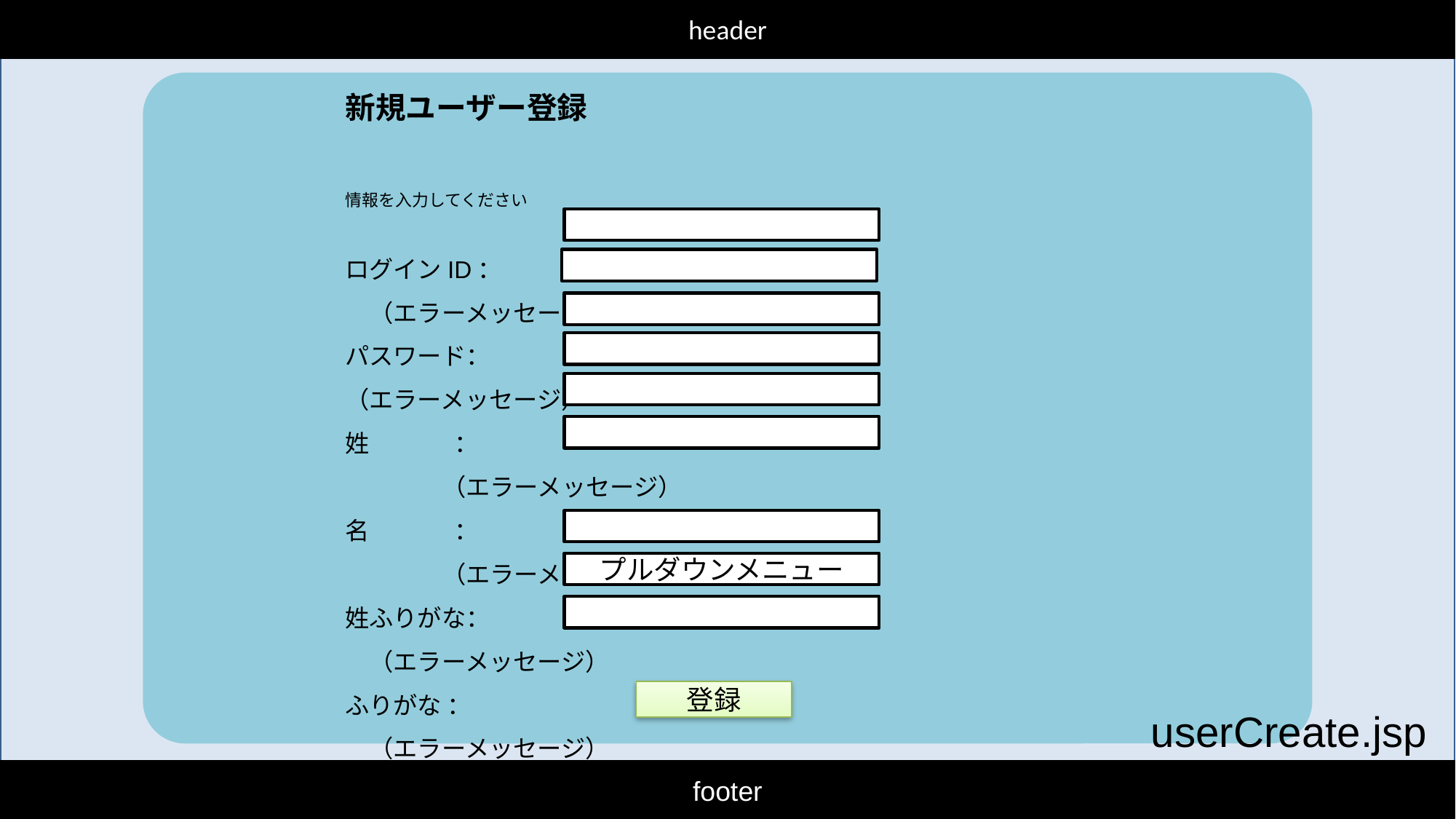

header

新規ユーザー登録

情報を入力してください

ログインID：　　　　　　　　　　　　　　　　　　　　　　　　　　　　（エラーメッセージ）
パスワード：　　　　　　　　　　　　　　　　　　　　　　　　　　　　（エラーメッセージ）
姓	：　　　　　　　　　　　　　　　　　　　　　　　　　　　　　　　　（エラーメッセージ）
名	：　　　　　　　　　　　　　　　　　　　　　　　　　　　　　　　　（エラーメッセージ）
姓ふりがな：　　　　　　　　　　　　　　　　　　　　　　　　　　　　　（エラーメッセージ）
ふりがな ：　　　　　　　　　　　　　　　　　　　　　　　　　　　　　　（エラーメッセージ）
性別：　　　　　　　　　　　　　　　　〇男　〇女
メールアドレス：　　　　　　　　　　　　　　　　　　　　　　　　　　　（エラーメッセージ）
秘密の質問：　　　　　　　　　　　　　　　　　　　　　　　　　　　　　（エラーメッセージ）
秘密の質問の答え：　　　　　　　　　　　　　　　　　　　　　　　　（エラーメッセージ）

プルダウンメニュー

登録
userCreate.jsp
footer